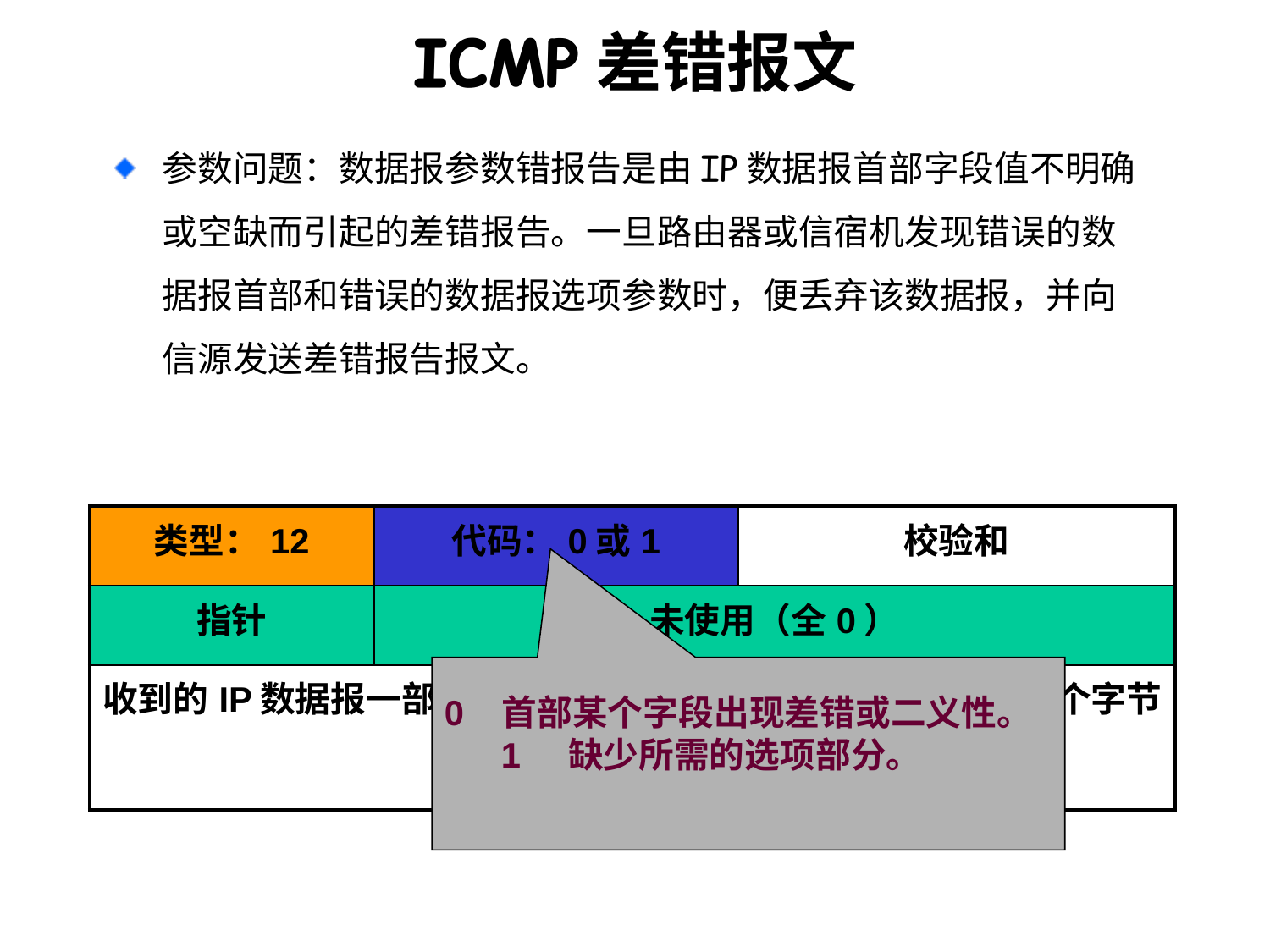

# ICMP差错报文
参数问题：数据报参数错报告是由IP数据报首部字段值不明确或空缺而引起的差错报告。一旦路由器或信宿机发现错误的数据报首部和错误的数据报选项参数时，便丢弃该数据报，并向信源发送差错报告报文。
| 类型：12 | 代码：0或1 | 校验和 |
| --- | --- | --- |
| 指针 | 未使用（全0） |  |
| 收到的IP数据报一部分，包括IP首部以及数据报数据的前8个字节 |  |  |

0   首部某个字段出现差错或二义性。         1    缺少所需的选项部分。